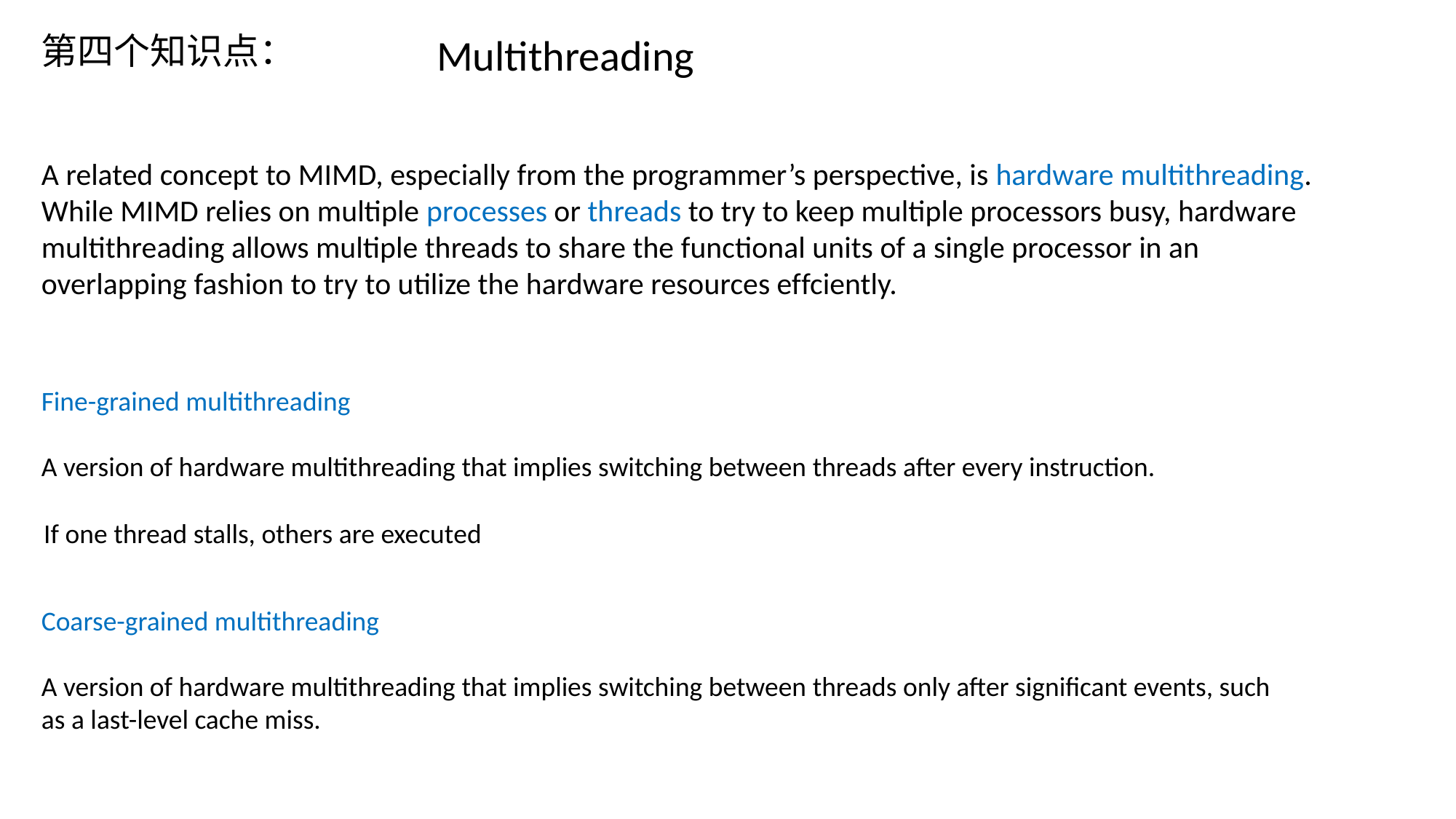

第四个知识点：
Multithreading
A related concept to MIMD, especially from the programmer’s perspective, is hardware multithreading. While MIMD relies on multiple processes or threads to try to keep multiple processors busy, hardware multithreading allows multiple threads to share the functional units of a single processor in an overlapping fashion to try to utilize the hardware resources effciently.
Fine-grained multithreading

A version of hardware multithreading that implies switching between threads after every instruction.
If one thread stalls, others are executed
Coarse-grained multithreading

A version of hardware multithreading that implies switching between threads only after significant events, such as a last-level cache miss.